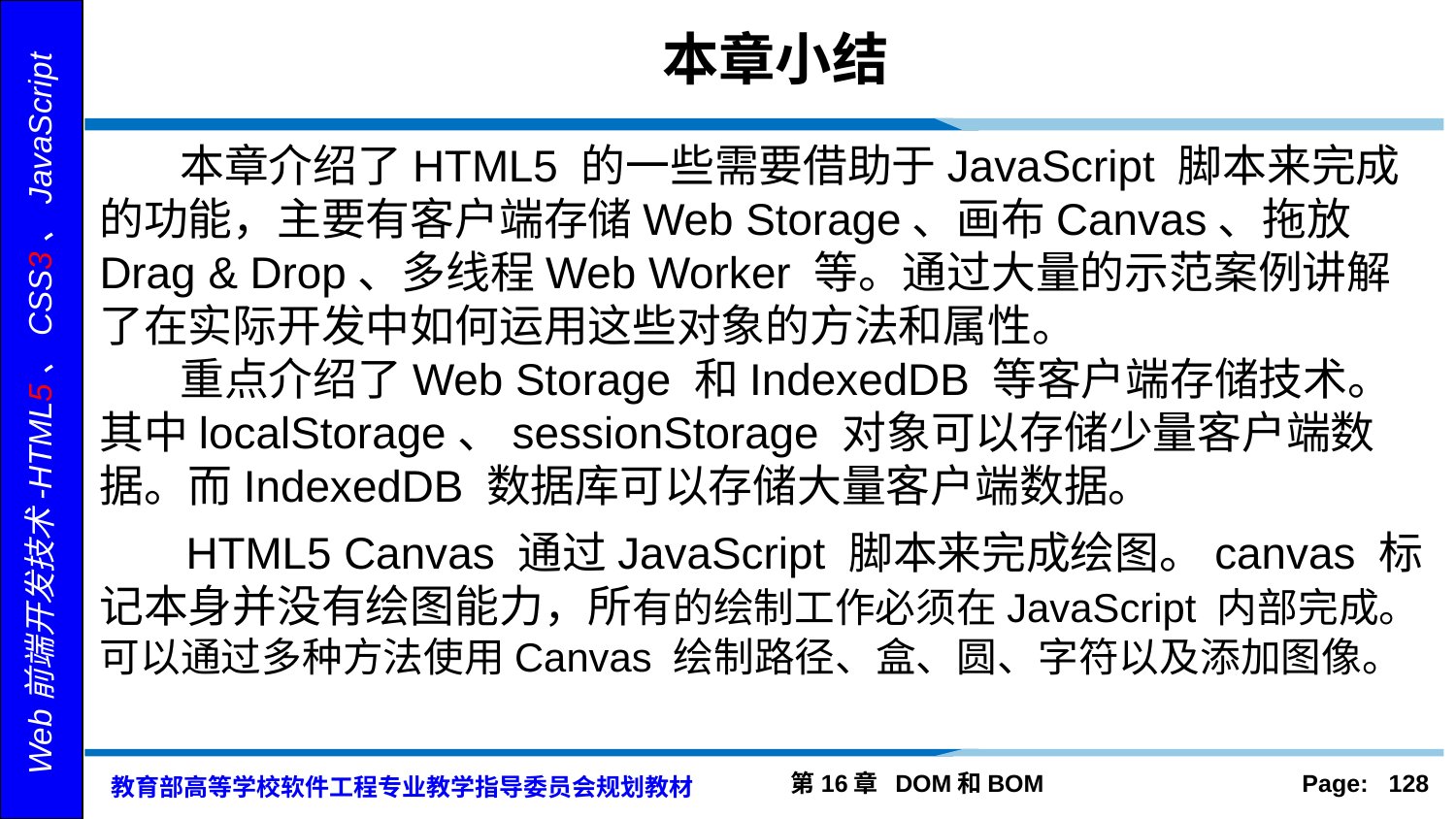

# 本章小结
       本章介绍了HTML5 的一些需要借助于JavaScript 脚本来完成的功能，主要有客户端存储Web Storage、画布Canvas、拖放Drag & Drop、多线程Web Worker 等。通过大量的示范案例讲解了在实际开发中如何运用这些对象的方法和属性。
       重点介绍了Web Storage 和IndexedDB 等客户端存储技术。其中localStorage、sessionStorage 对象可以存储少量客户端数据。而IndexedDB 数据库可以存储大量客户端数据。
       HTML5 Canvas 通过JavaScript 脚本来完成绘图。canvas 标记本身并没有绘图能力，所有的绘制工作必须在JavaScript 内部完成。可以通过多种方法使用Canvas 绘制路径、盒、圆、字符以及添加图像。